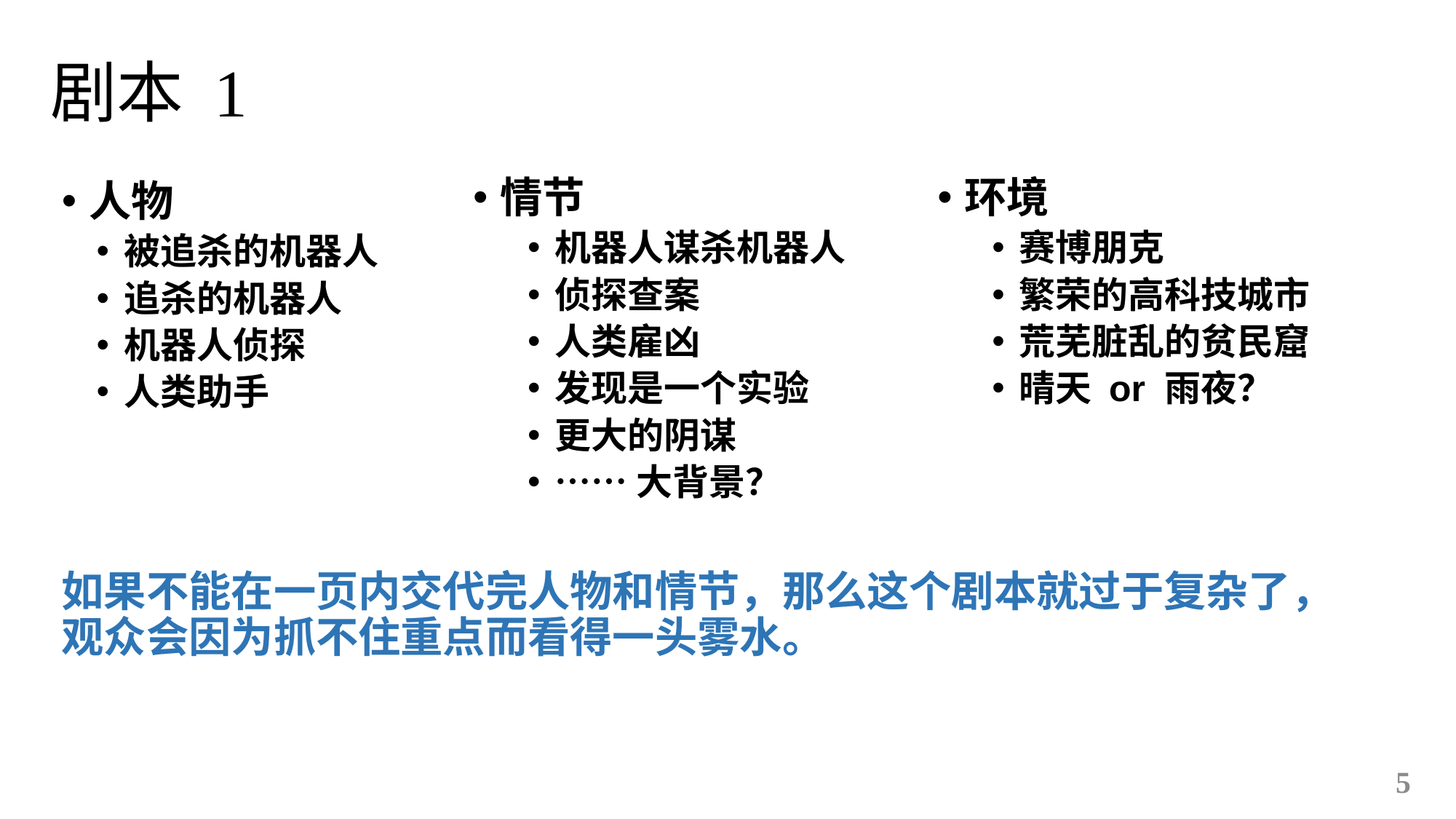

# 剧本 1
情节
机器人谋杀机器人
侦探查案
人类雇凶
发现是一个实验
更大的阴谋
……大背景？
环境
赛博朋克
繁荣的高科技城市
荒芜脏乱的贫民窟
晴天 or 雨夜？

人物
被追杀的机器人
追杀的机器人
机器人侦探
人类助手
如果不能在一页内交代完人物和情节，那么这个剧本就过于复杂了，观众会因为抓不住重点而看得一头雾水。
5